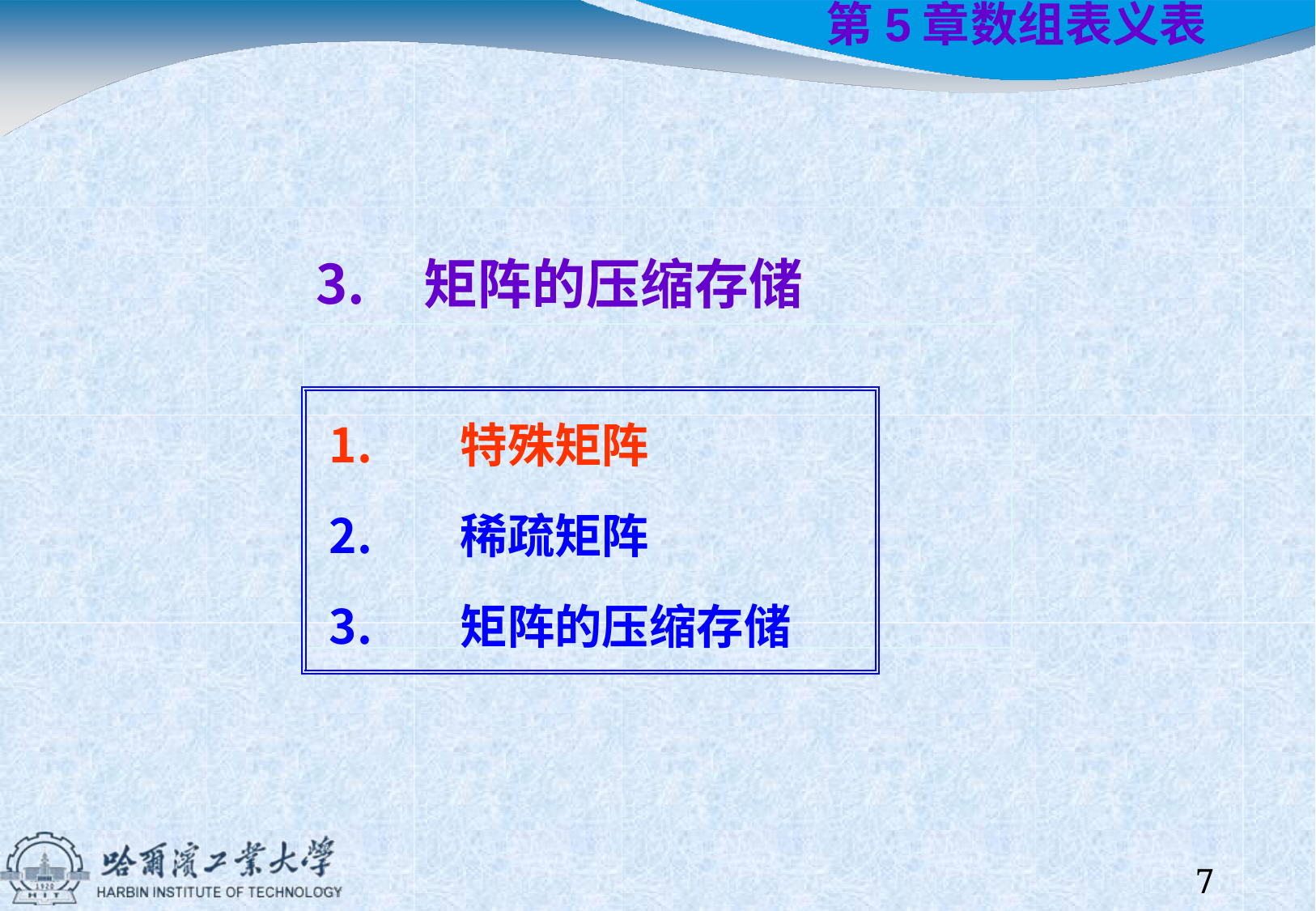

# 第5章	数组表义表
矩阵的压缩存储

特殊矩阵
稀疏矩阵
矩阵的压缩存储

7